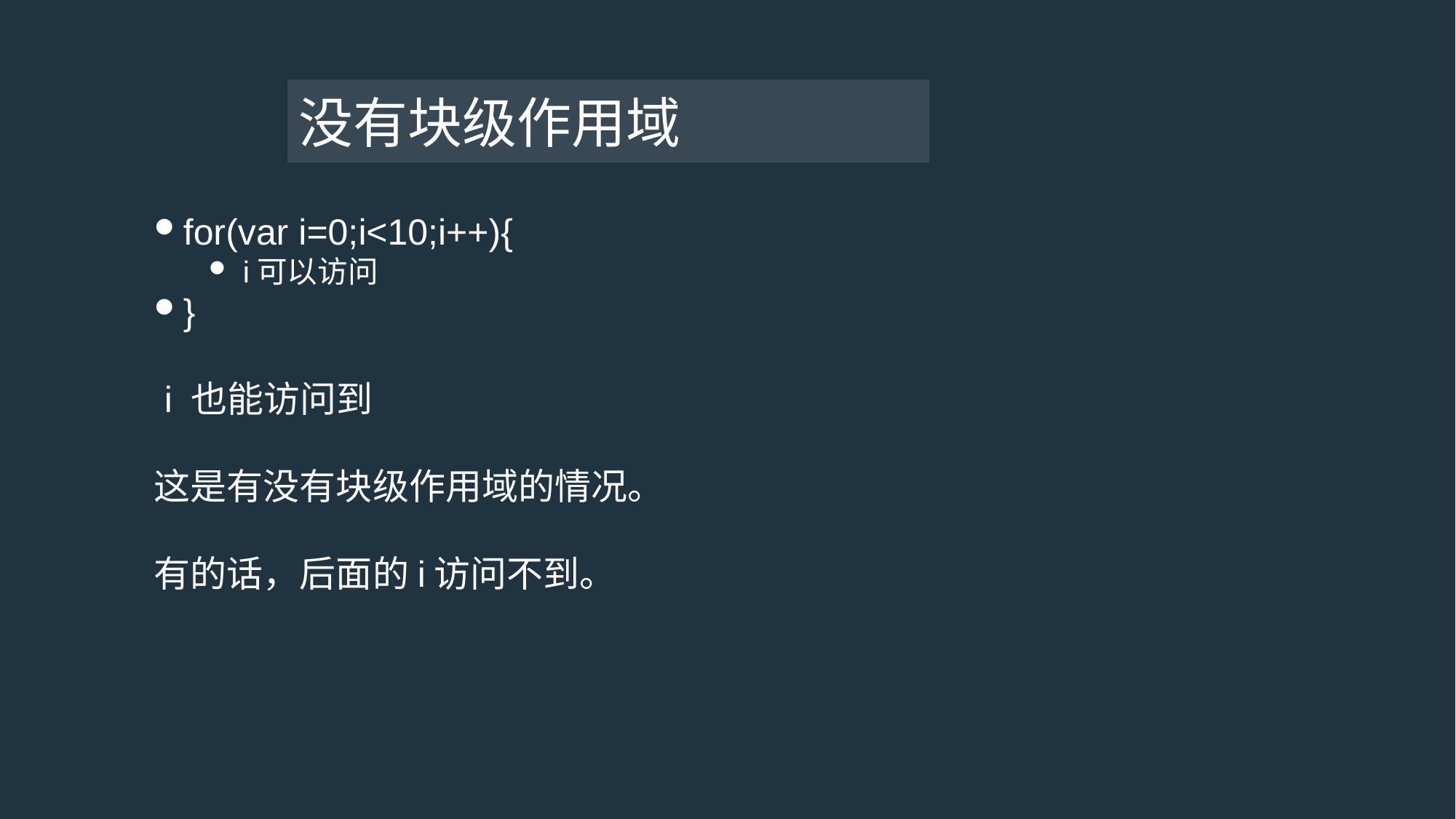

# 没有块级作用域
for(var i=0;i<10;i++){
i可以访问
}

 i 也能访问到

这是有没有块级作用域的情况。

有的话，后面的i访问不到。